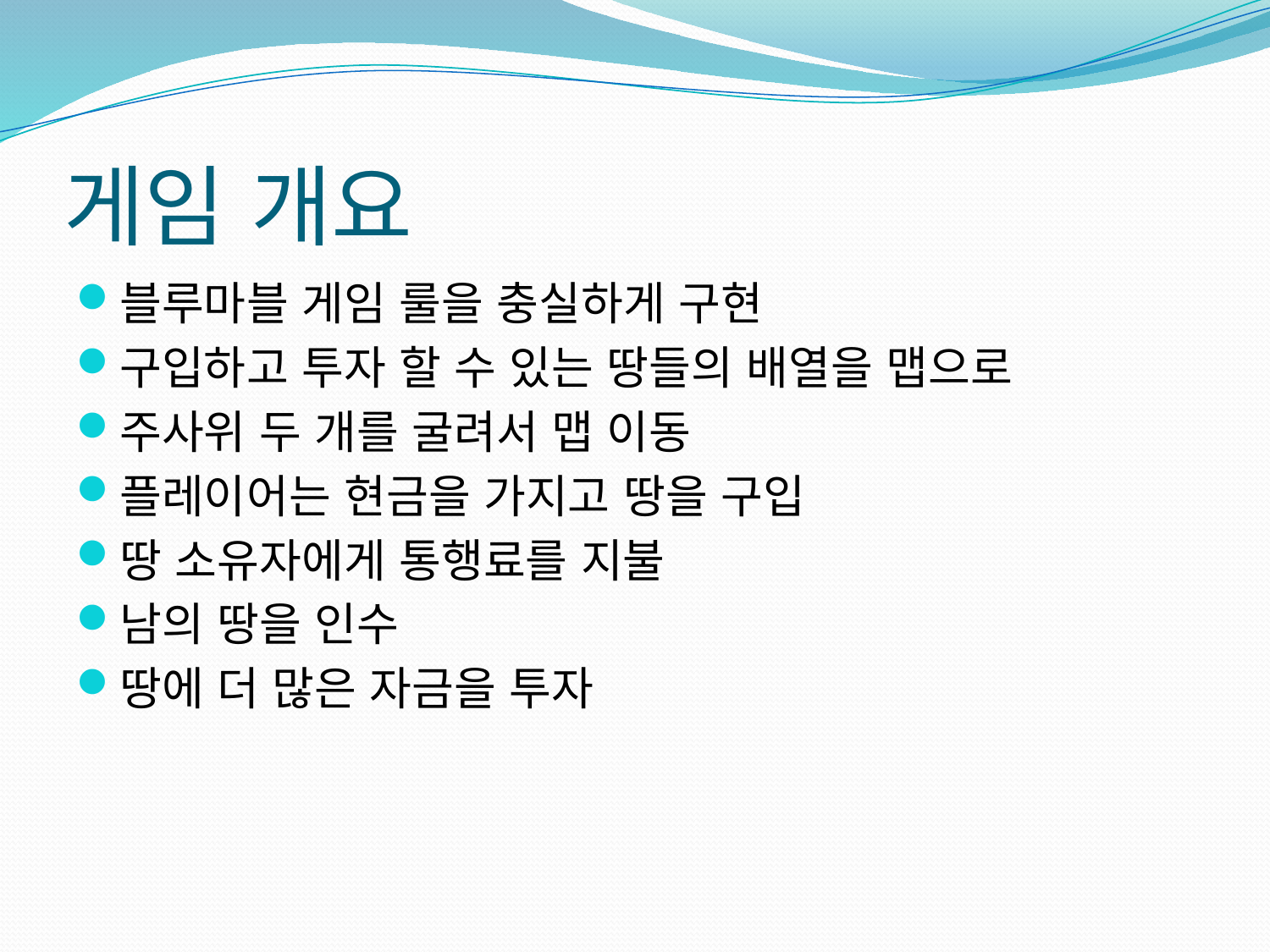

# 게임 개요
블루마블 게임 룰을 충실하게 구현
구입하고 투자 할 수 있는 땅들의 배열을 맵으로
주사위 두 개를 굴려서 맵 이동
플레이어는 현금을 가지고 땅을 구입
땅 소유자에게 통행료를 지불
남의 땅을 인수
땅에 더 많은 자금을 투자